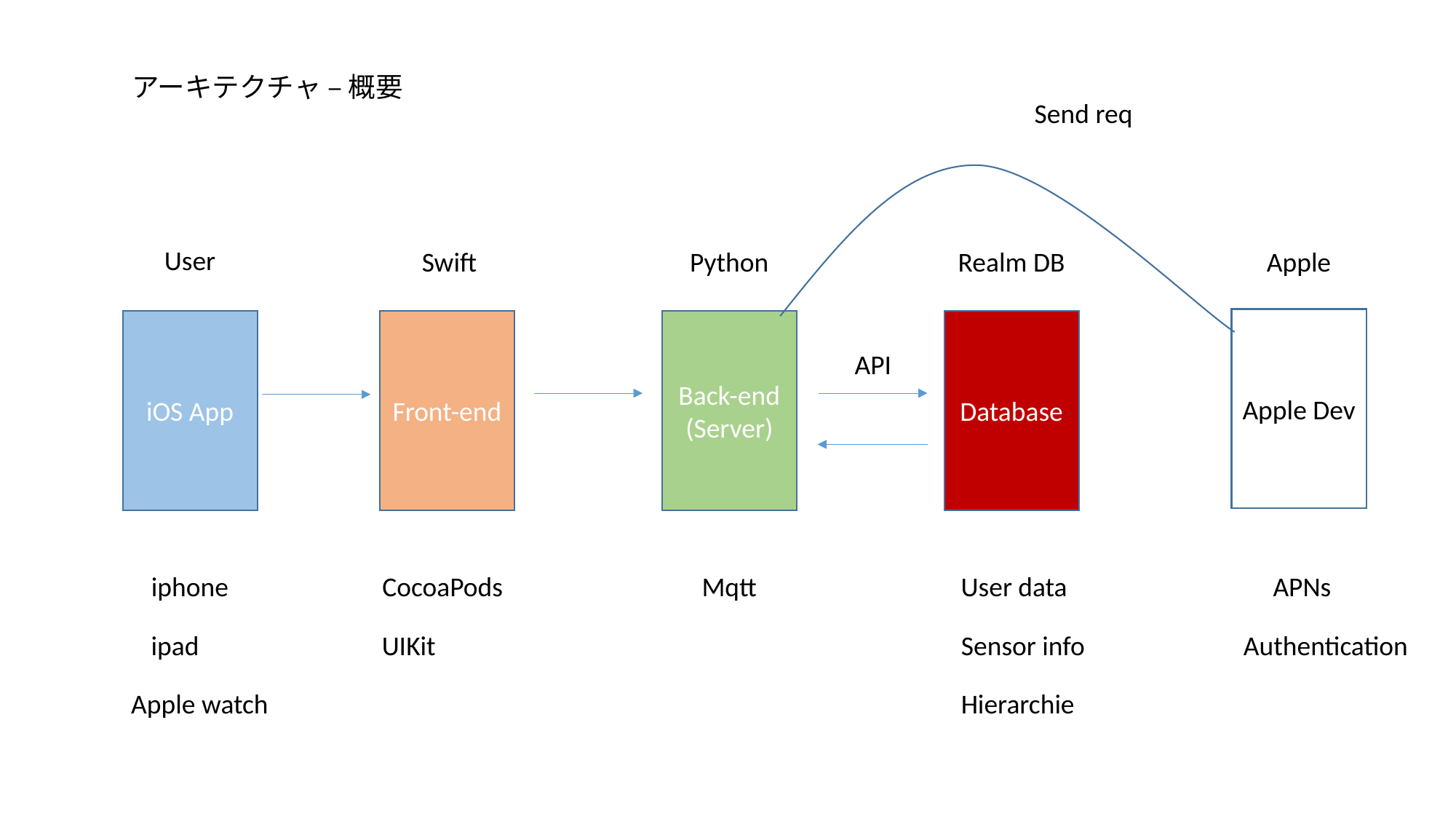

アーキテクチャ – 概要
Send req

User
Swift
Realm DB
Apple
Python
Apple Dev
iOS App
Front-end
Back-end
(Server)
Database
API
iphone
CocoaPods
Mqtt
User data
APNs
ipad
UIKit
Sensor info
Authentication
Apple watch
Hierarchie